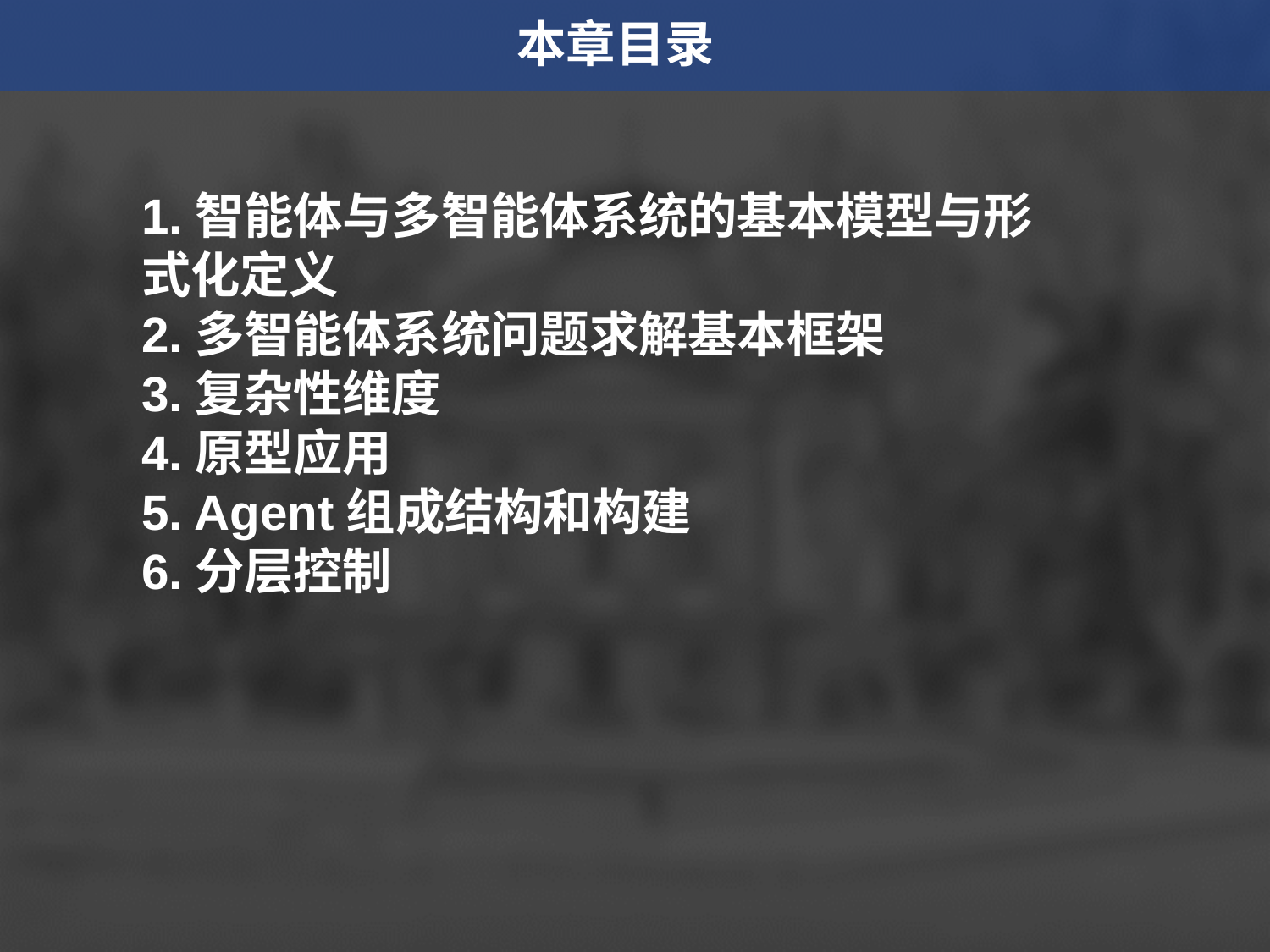

本章目录

1.智能体与多智能体系统的基本模型与形式化定义
2.多智能体系统问题求解基本框架
3.复杂性维度
4.原型应用
5. Agent组成结构和构建
6.分层控制